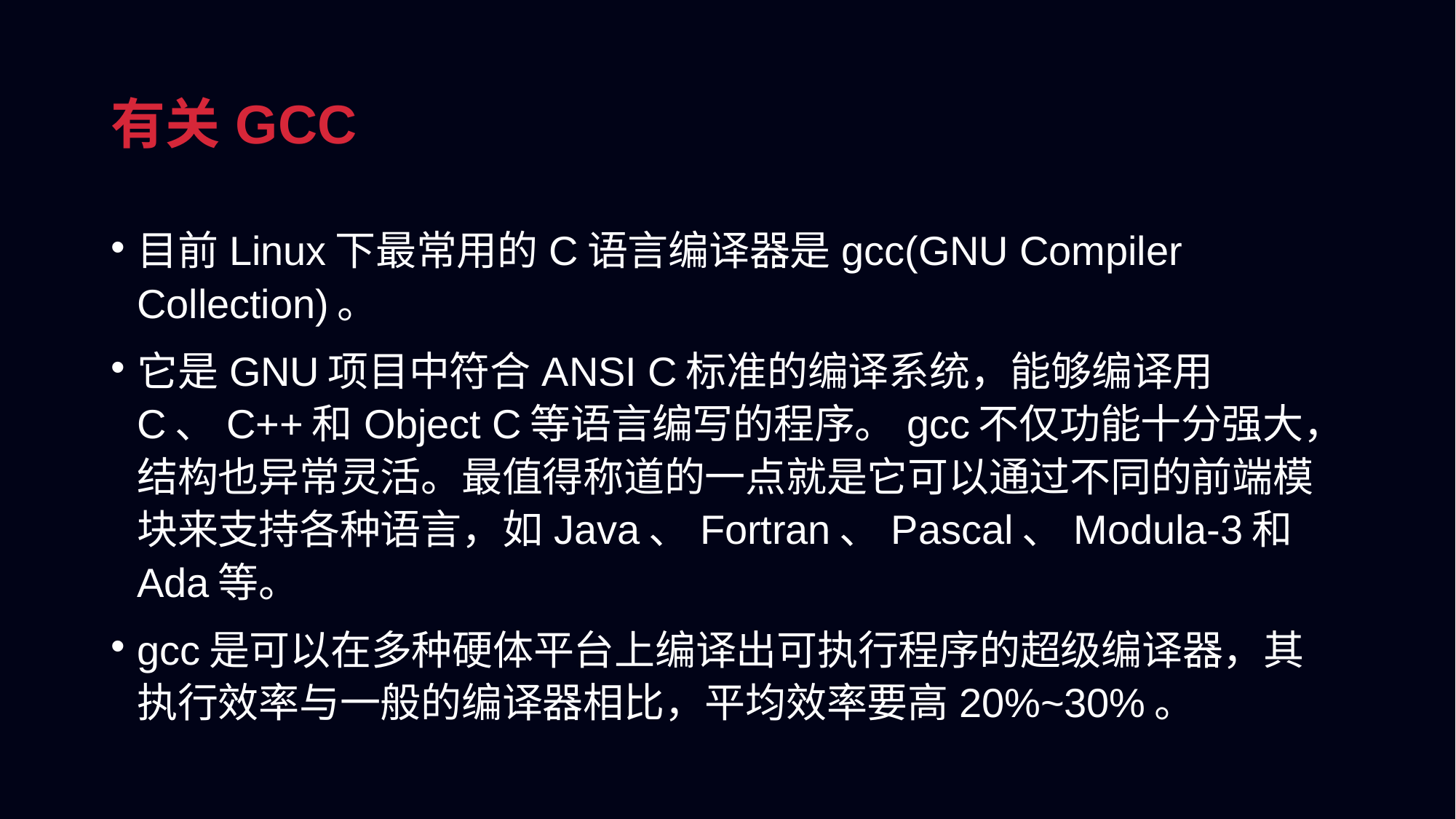

有关GCC
目前Linux下最常用的C语言编译器是gcc(GNU Compiler Collection)。
它是GNU项目中符合ANSI C标准的编译系统，能够编译用C、C++和Object C等语言编写的程序。gcc不仅功能十分强大，结构也异常灵活。最值得称道的一点就是它可以通过不同的前端模块来支持各种语言，如Java、Fortran、Pascal、Modula-3和Ada等。
gcc是可以在多种硬体平台上编译出可执行程序的超级编译器，其执行效率与一般的编译器相比，平均效率要高20%~30%。